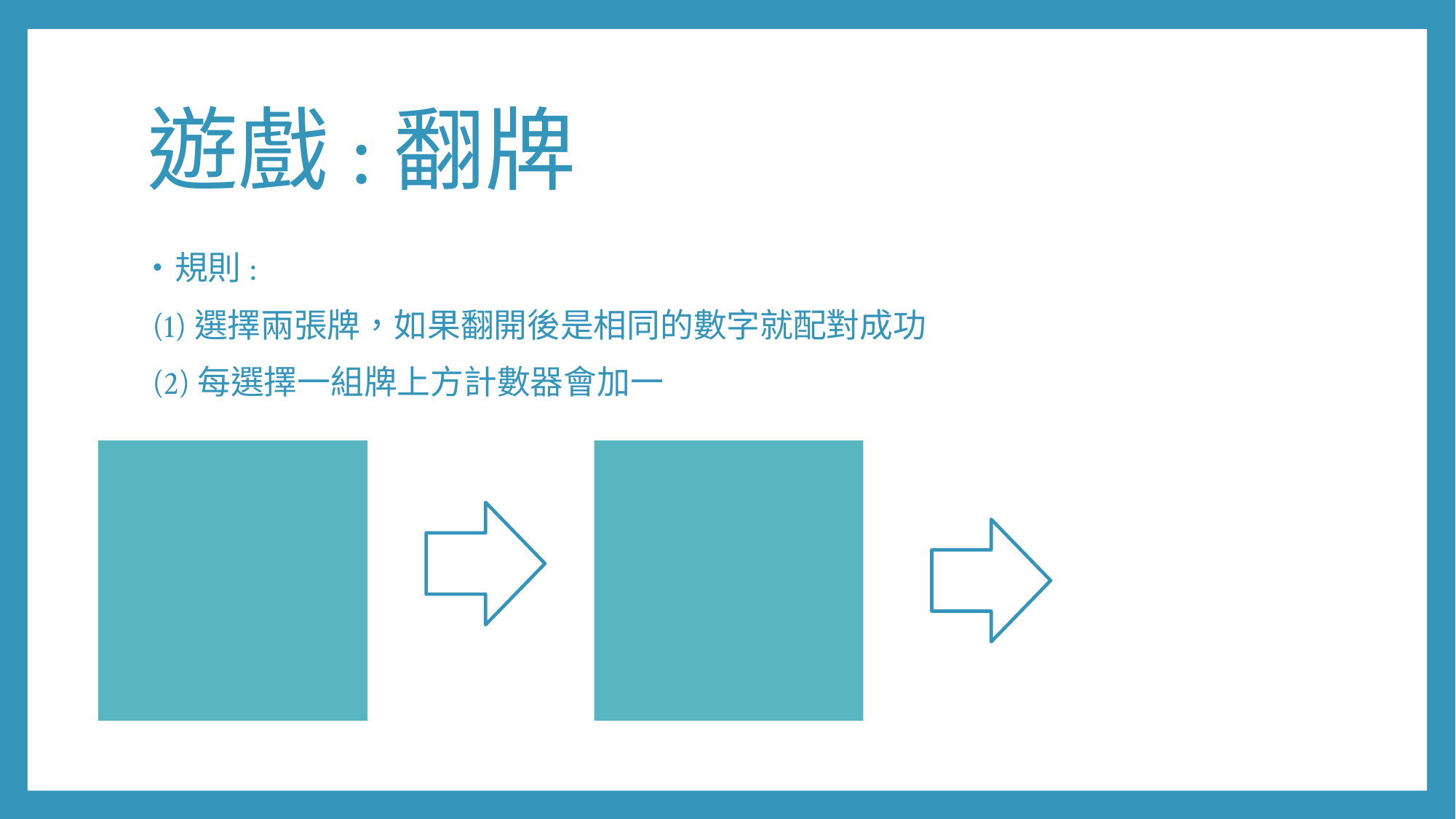

# 遊戲:翻牌
規則:
(1)選擇兩張牌，如果翻開後是相同的數字就配對成功
(2)每選擇一組牌上方計數器會加一

1
1
1